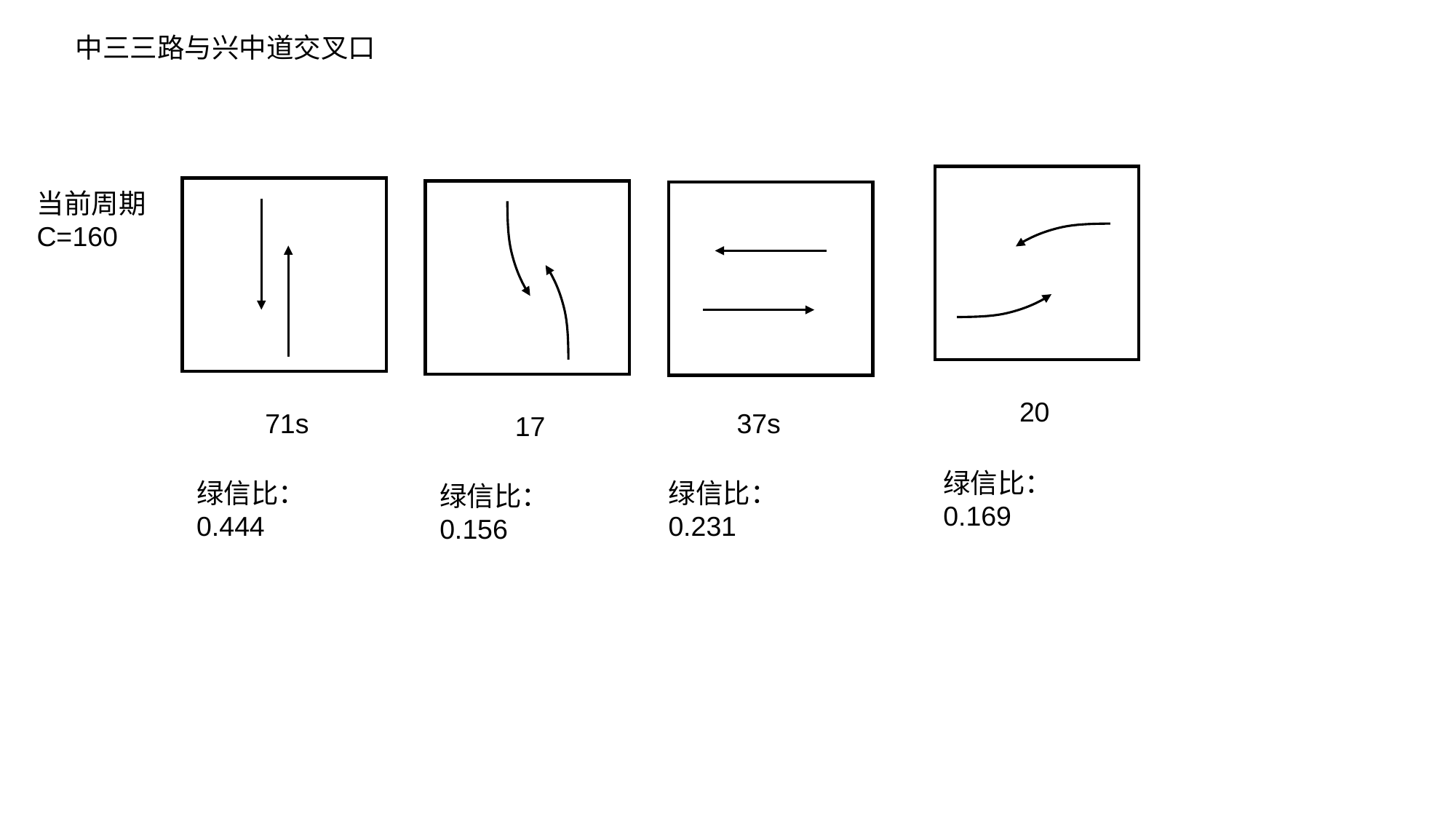

中三三路与兴中道交叉口

当前周期
C=160

20
71s
37s
17
绿信比：0.169
绿信比：0.444
绿信比：0.231
绿信比：0.156